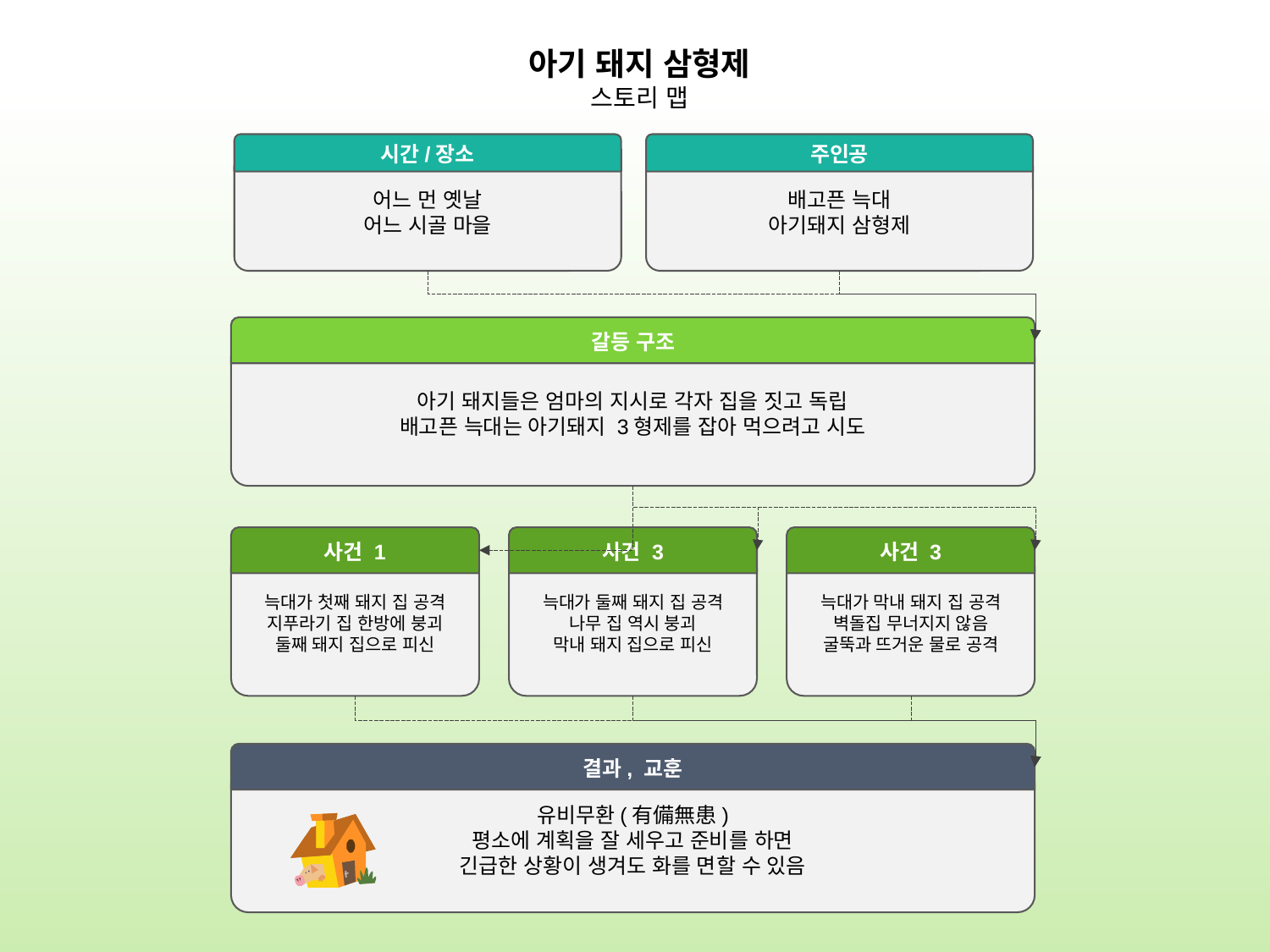

아기 돼지 삼형제
스토리 맵
시간/장소
주인공
어느 먼 옛날
어느 시골 마을
배고픈 늑대
아기돼지 삼형제
갈등 구조
아기 돼지들은 엄마의 지시로 각자 집을 짓고 독립
배고픈 늑대는 아기돼지 3형제를 잡아 먹으려고 시도
사건 1
사건 3
사건 3
늑대가 첫째 돼지 집 공격
지푸라기 집 한방에 붕괴
둘째 돼지 집으로 피신
늑대가 둘째 돼지 집 공격
나무 집 역시 붕괴
막내 돼지 집으로 피신
늑대가 막내 돼지 집 공격
벽돌집 무너지지 않음
굴뚝과 뜨거운 물로 공격
결과, 교훈
유비무환(有備無患)
평소에 계획을 잘 세우고 준비를 하면
긴급한 상황이 생겨도 화를 면할 수 있음